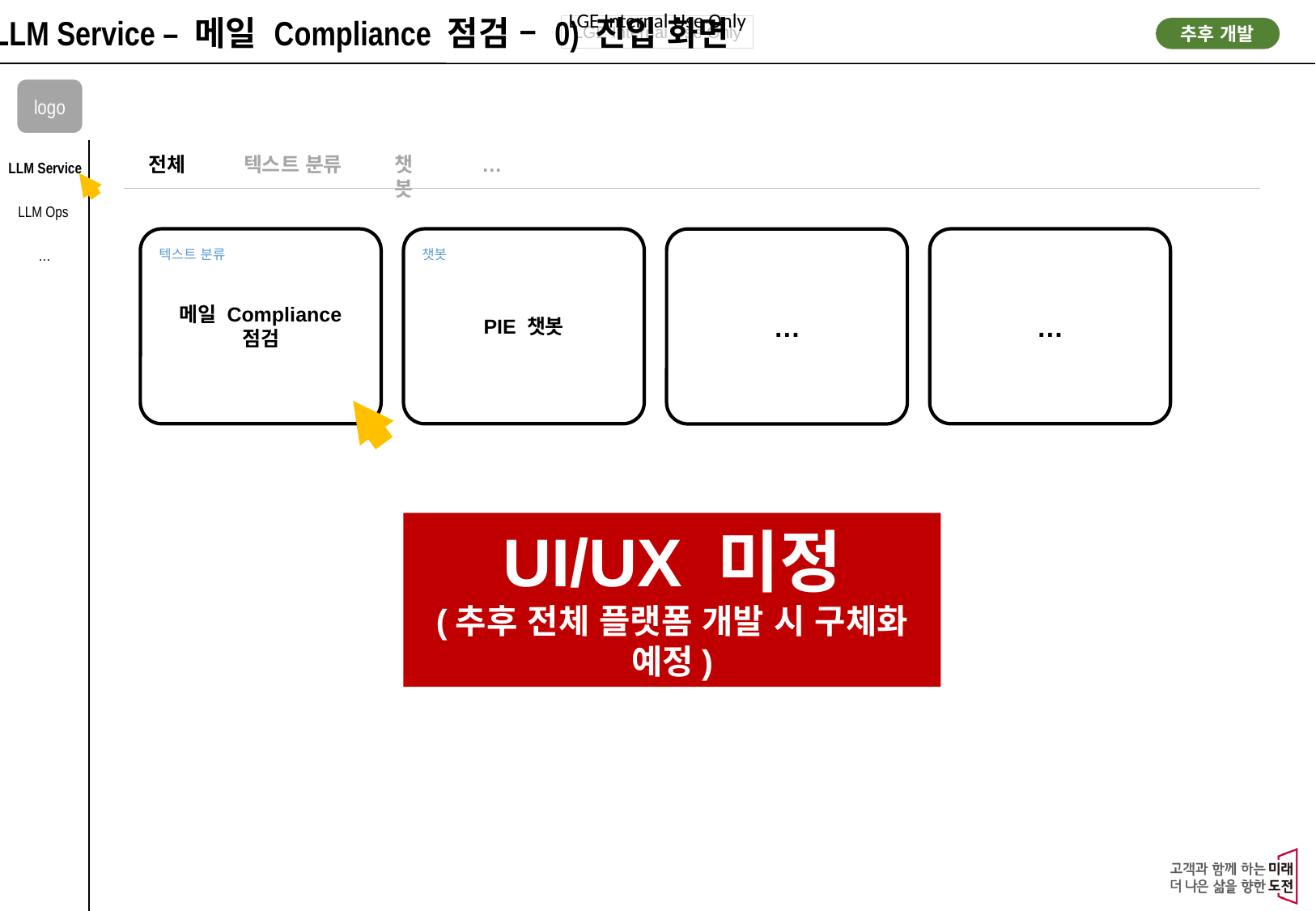

LLM Service – 메일 Compliance 점검 – 0) 진입 화면
추후 개발
logo
텍스트 분류
챗봇
…
전체
LLM Service

LLM Ops
메일 Compliance 점검
PIE 챗봇
…
…
…
텍스트 분류
챗봇

UI/UX 미정
(추후 전체 플랫폼 개발 시 구체화 예정)